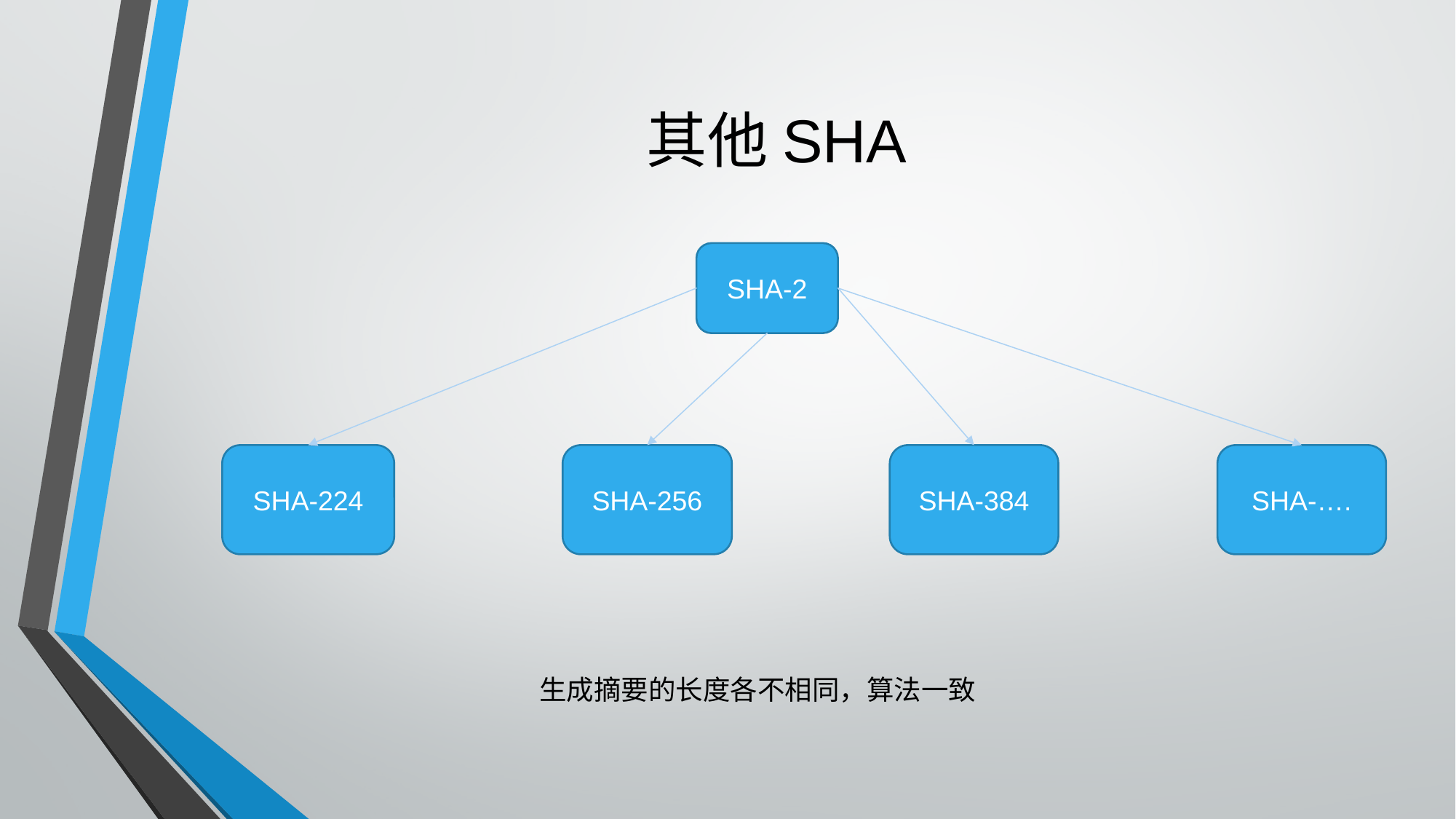

# 其他SHA
SHA-2
SHA-224
SHA-256
SHA-384
SHA-….
生成摘要的长度各不相同，算法一致